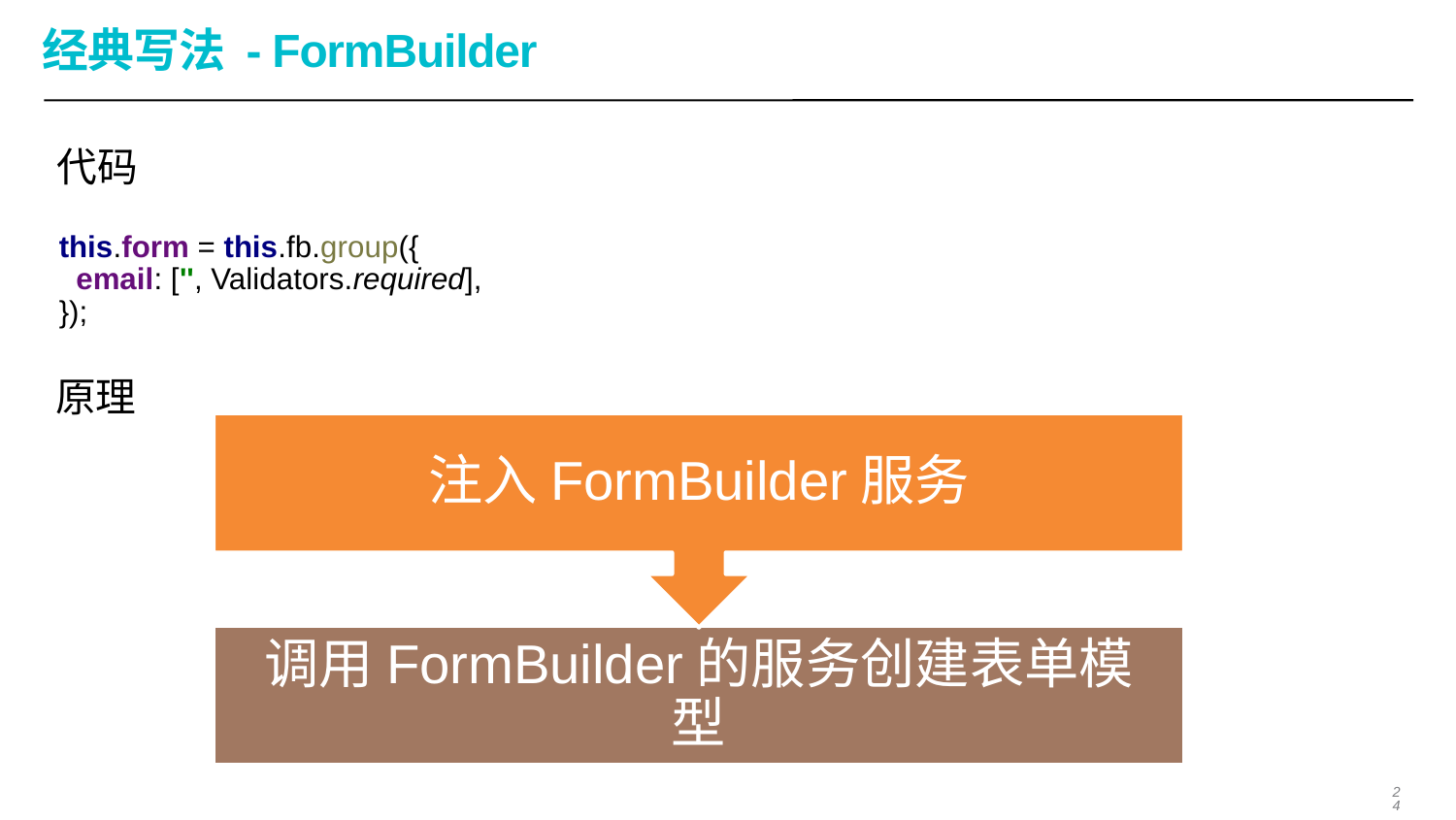

# 经典写法 - FormBuilder
代码
this.form = this.fb.group({
  email: ['', Validators.required],
});
原理
调用FormBuilder的服务创建表单模型
注入FormBuilder服务
24